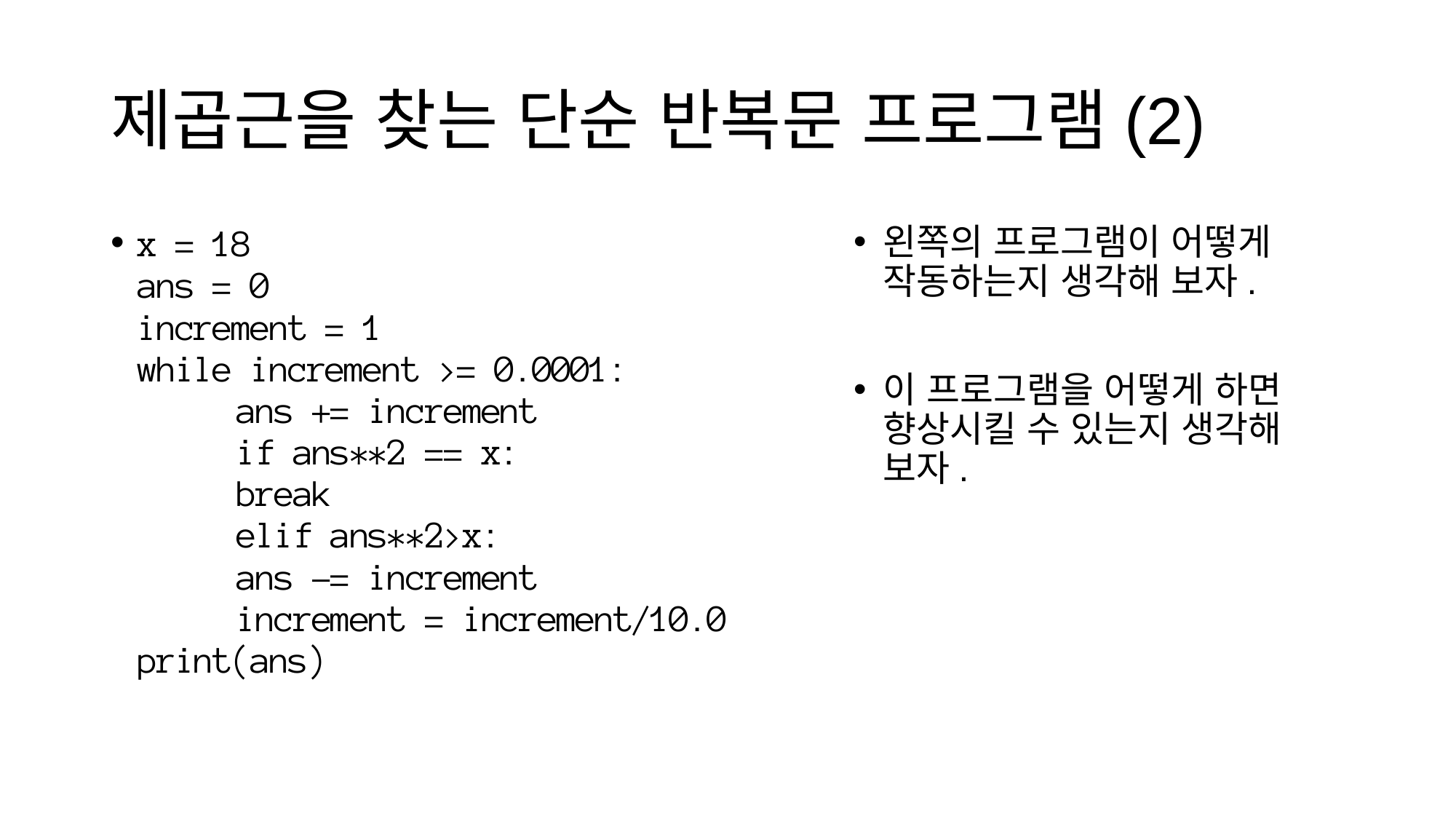

# 제곱근을 찾는 단순 반복문 프로그램(2)
x = 18
ans = 0
increment = 1
while increment >= 0.0001:
	ans += increment
	if ans**2 == x:
		break
	elif ans**2>x:
		ans -= increment
		increment = increment/10.0
print(ans)
왼쪽의 프로그램이 어떻게 작동하는지 생각해 보자.

이 프로그램을 어떻게 하면 향상시킬 수 있는지 생각해 보자.